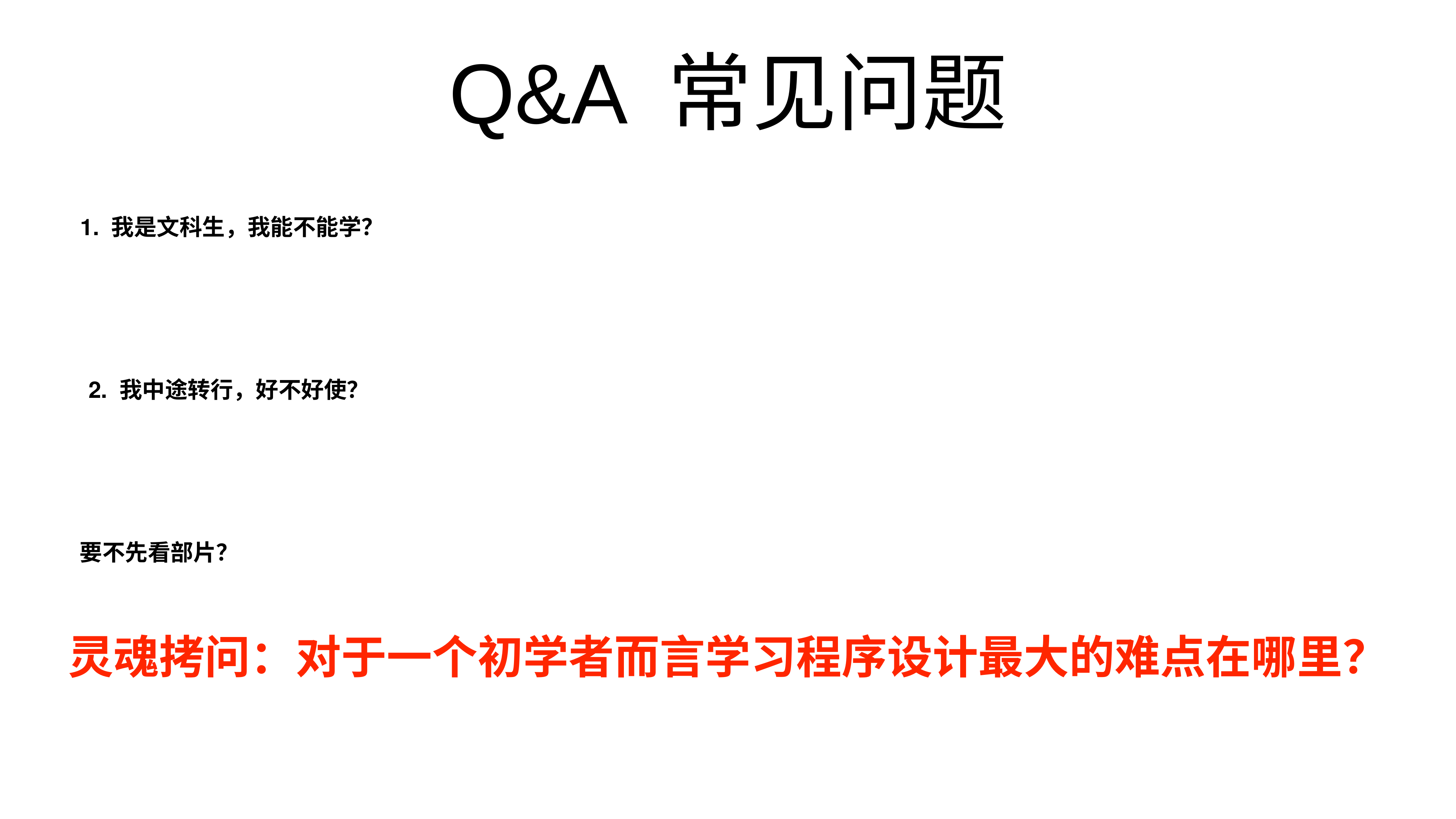

# Q&A 常见问题
 1. 我是文科生，我能不能学？
2. 我中途转行，好不好使？
要不先看部片？
灵魂拷问：对于一个初学者而言学习程序设计最大的难点在哪里？